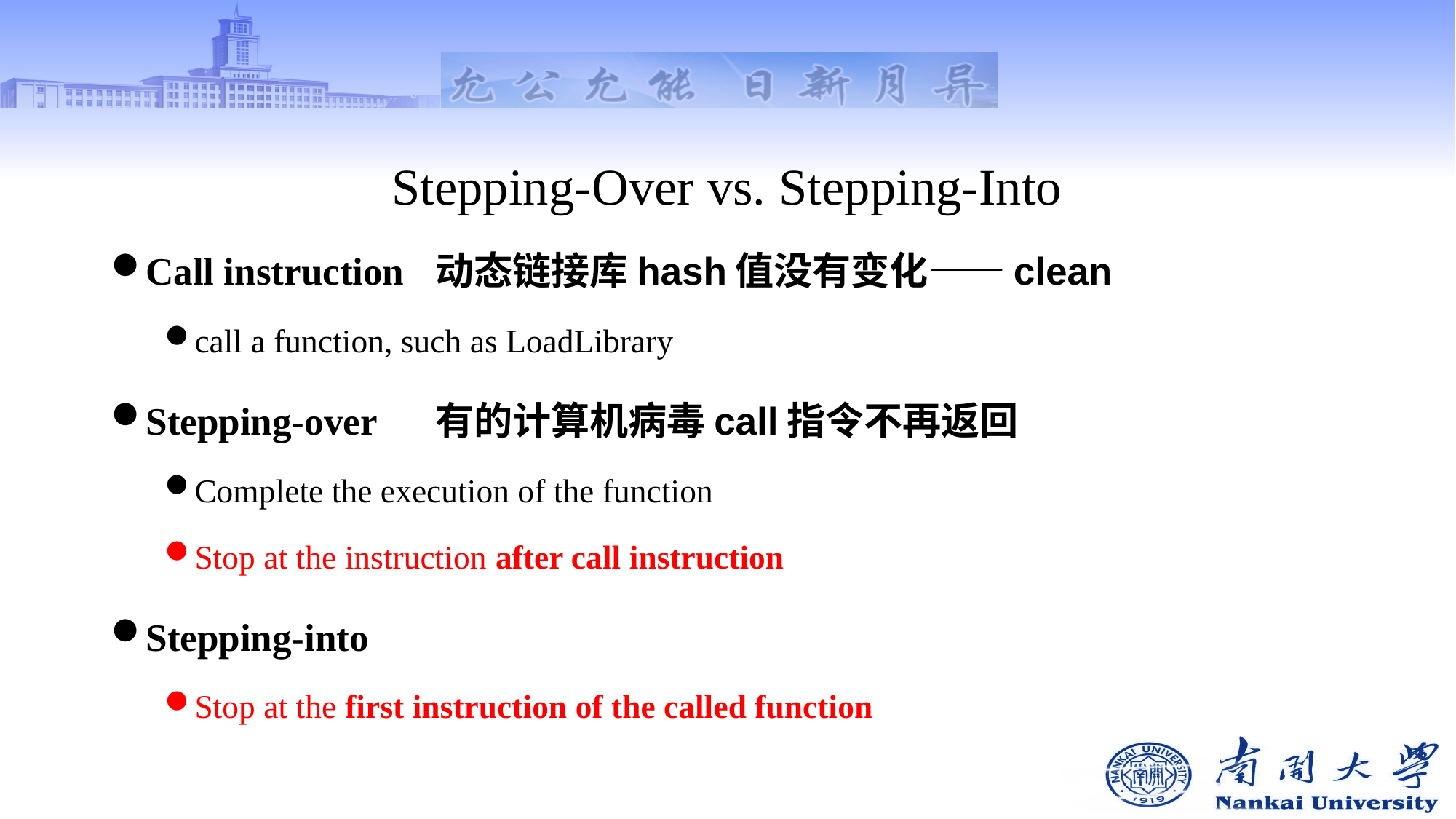

# Stepping-Over vs. Stepping-Into
Call instruction			动态链接库hash值没有变化——clean
call a function, such as LoadLibrary
Stepping-over			有的计算机病毒call指令不再返回
Complete the execution of the function
Stop at the instruction after call instruction
Stepping-into
Stop at the first instruction of the called function